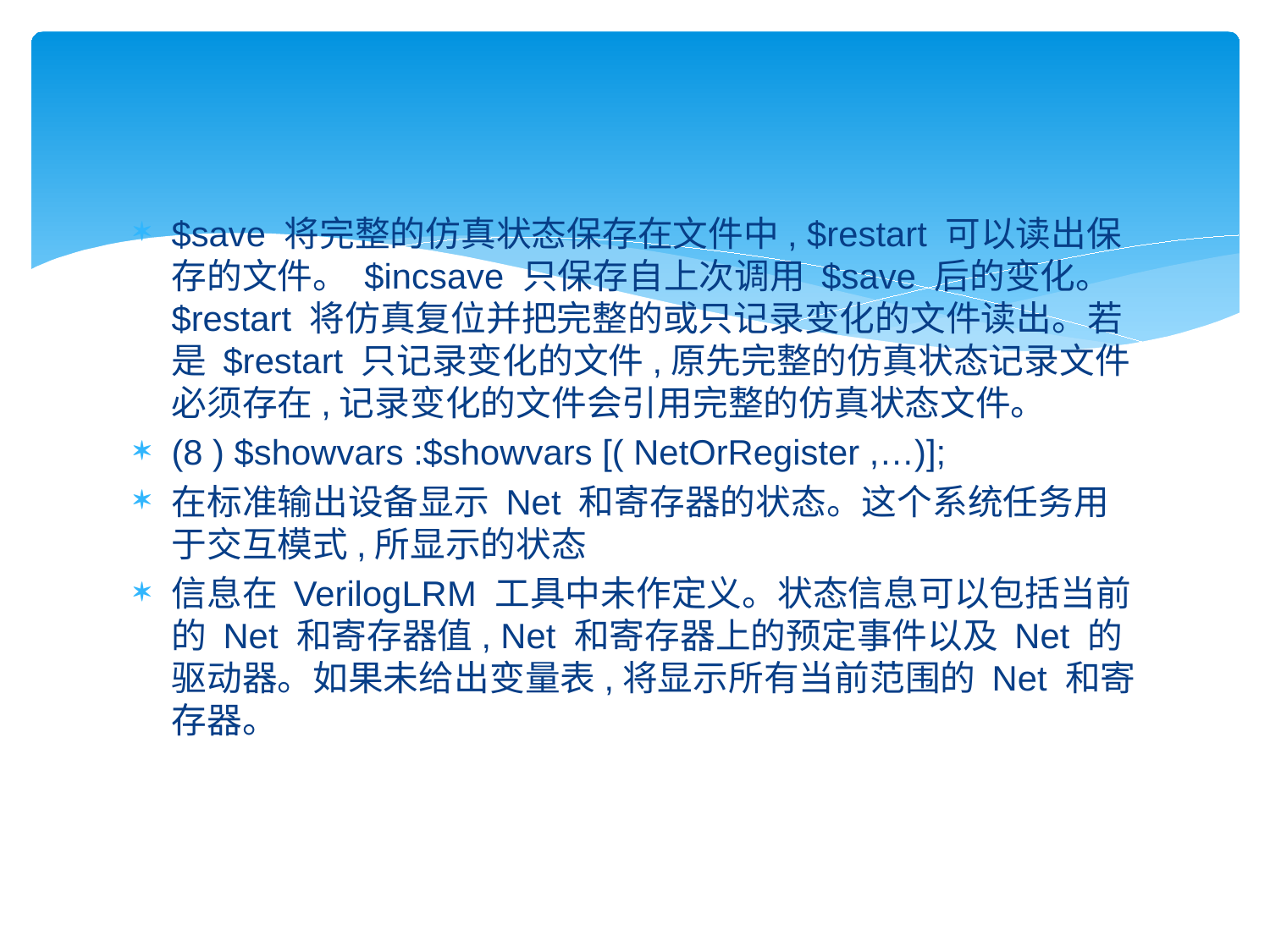

#
$save 将完整的仿真状态保存在文件中, $restart 可以读出保存的文件。 $incsave 只保存自上次调用 $save 后的变化。 $restart 将仿真复位并把完整的或只记录变化的文件读出。若是 $restart 只记录变化的文件,原先完整的仿真状态记录文件必须存在,记录变化的文件会引用完整的仿真状态文件。
(8 ) $showvars :$showvars [( NetOrRegister ,…)];
在标准输出设备显示 Net 和寄存器的状态。这个系统任务用于交互模式,所显示的状态
信息在 VerilogLRM 工具中未作定义。状态信息可以包括当前的 Net 和寄存器值, Net 和寄存器上的预定事件以及 Net 的驱动器。如果未给出变量表,将显示所有当前范围的 Net 和寄存器。